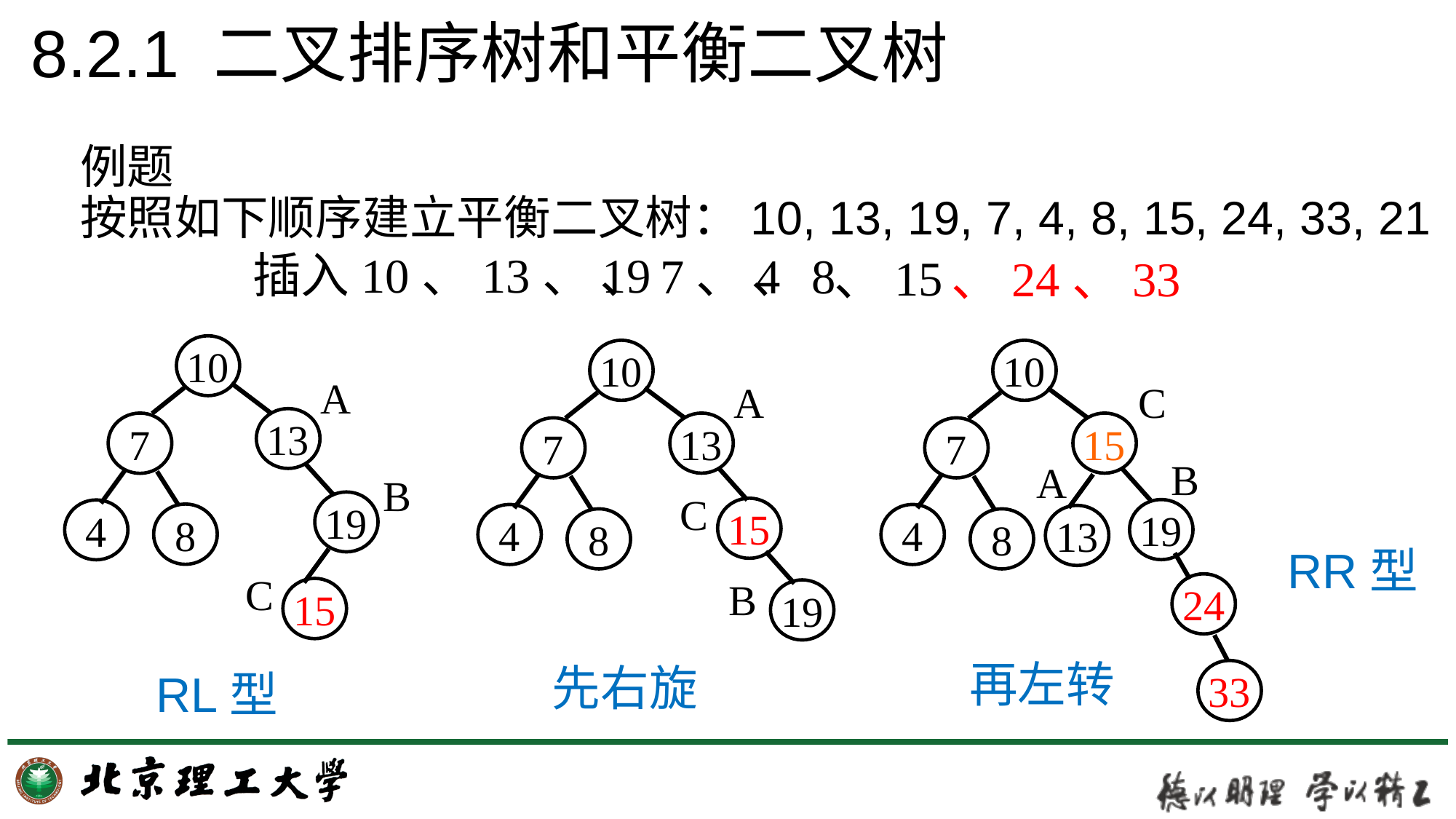

# 8.2.1 二叉排序树和平衡二叉树
例题
按照如下顺序建立平衡二叉树：10, 13, 19, 7, 4, 8, 15, 24, 33, 21
插入10、13、19
、7、4
、8
、15
、24、33
10
10
A

13
7

4
8
10
C

15
7

4
8
A

13
7
B
A

B

C
19
15
19
4
8
13
RR型

C
B
24
15
19

再左转
先右旋
RL型
33